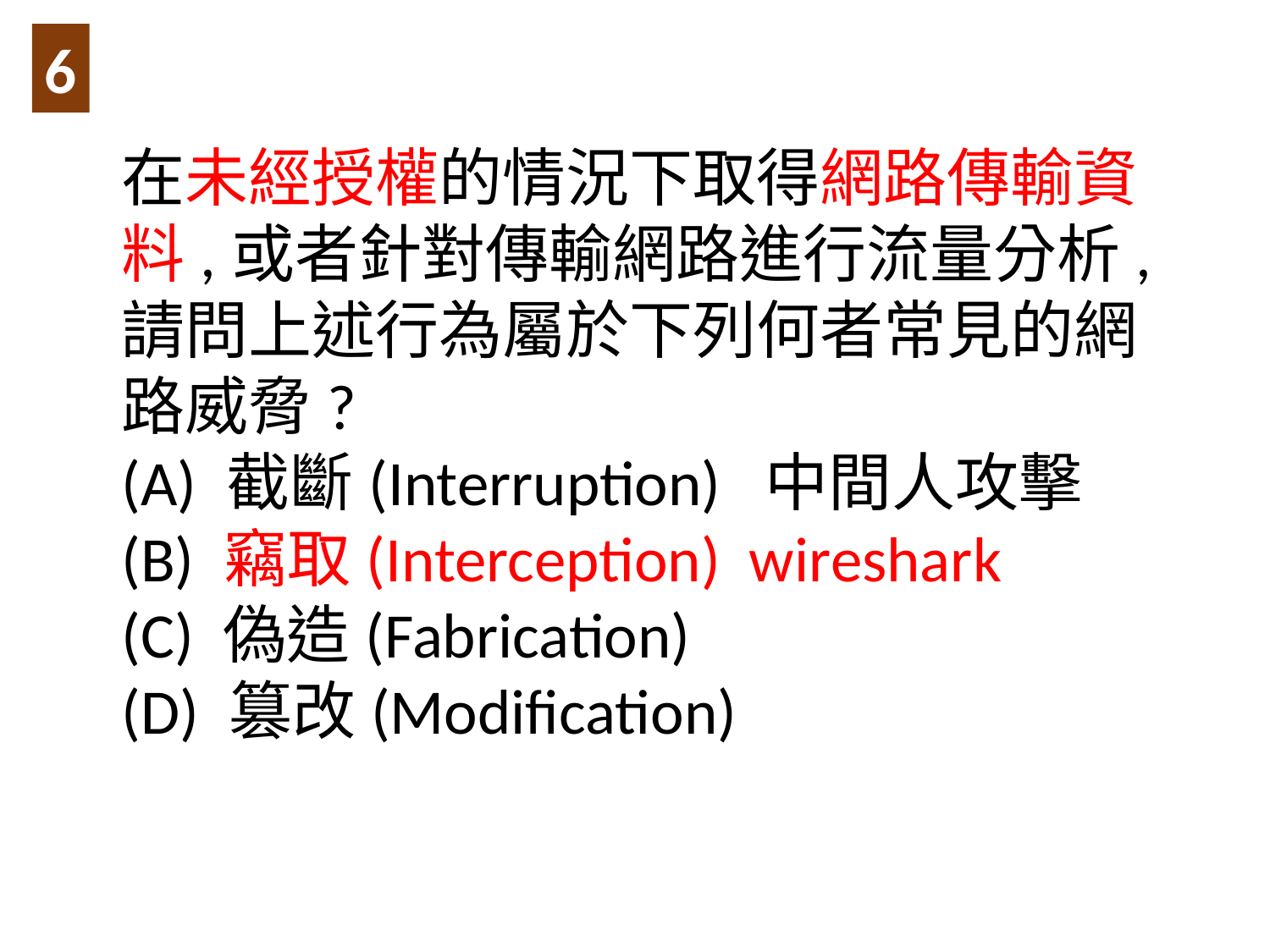

6
在未經授權的情況下取得網路傳輸資料,或者針對傳輸網路進行流量分析,請問上述行為屬於下列何者常見的網路威脅?
(A) 截斷(Interruption)  中間人攻擊
(B) 竊取(Interception)  wireshark
(C) 偽造(Fabrication)
(D) 篡改(Modification)